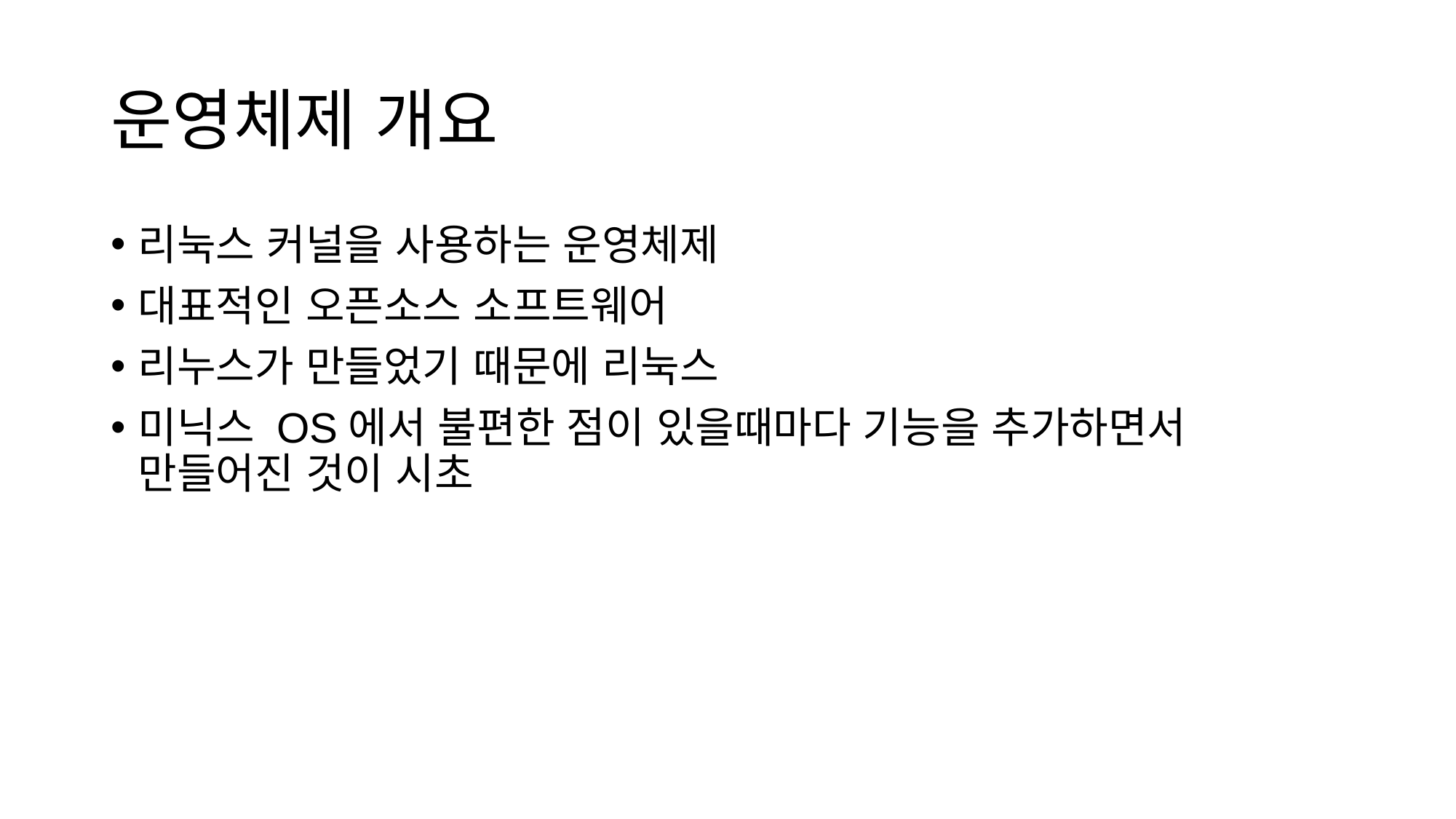

# 운영체제 개요
리눅스 커널을 사용하는 운영체제
대표적인 오픈소스 소프트웨어
리누스가 만들었기 때문에 리눅스
미닉스 OS에서 불편한 점이 있을때마다 기능을 추가하면서 만들어진 것이 시초